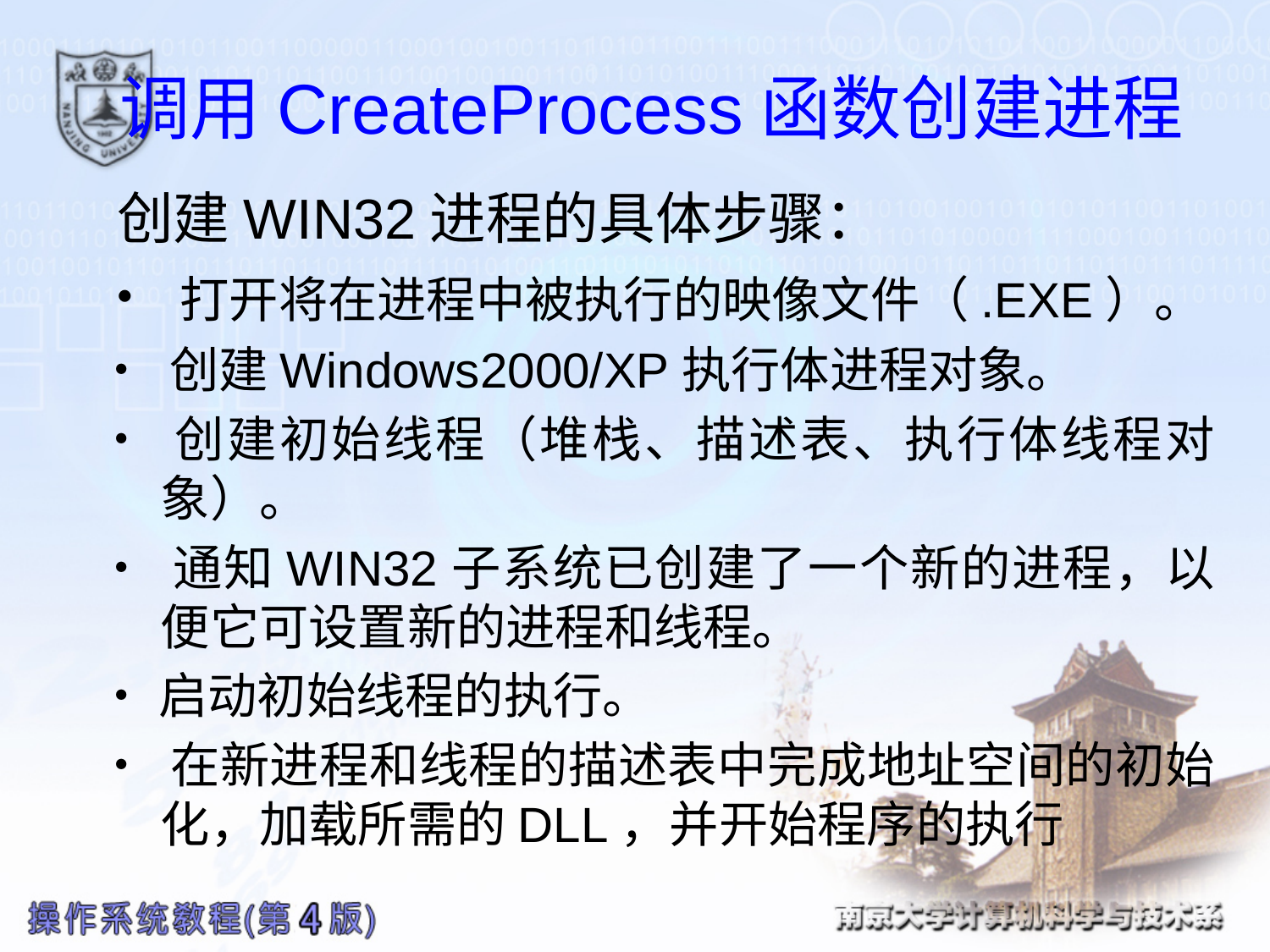

# 调用CreateProcess函数创建进程
 创建WIN32进程的具体步骤：
• 打开将在进程中被执行的映像文件（.EXE）。
• 创建Windows2000/XP执行体进程对象。
• 创建初始线程（堆栈、描述表、执行体线程对象）。
• 通知WIN32子系统已创建了一个新的进程，以便它可设置新的进程和线程。
•启动初始线程的执行。
• 在新进程和线程的描述表中完成地址空间的初始化，加载所需的DLL，并开始程序的执行